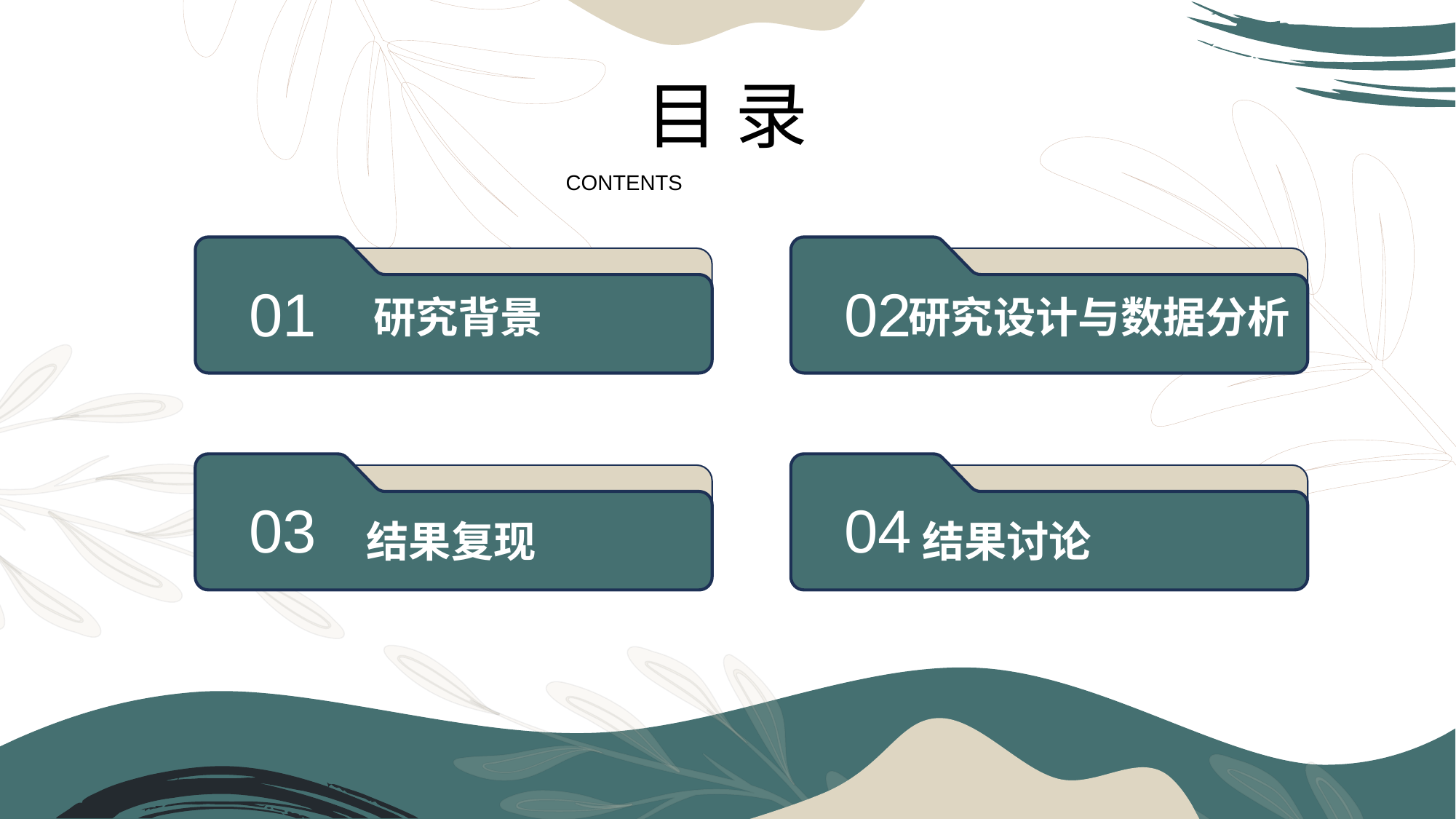

目 录
CONTENTS

01
研究背景

02
研究设计与数据分析

03

04
结果复现
结果讨论